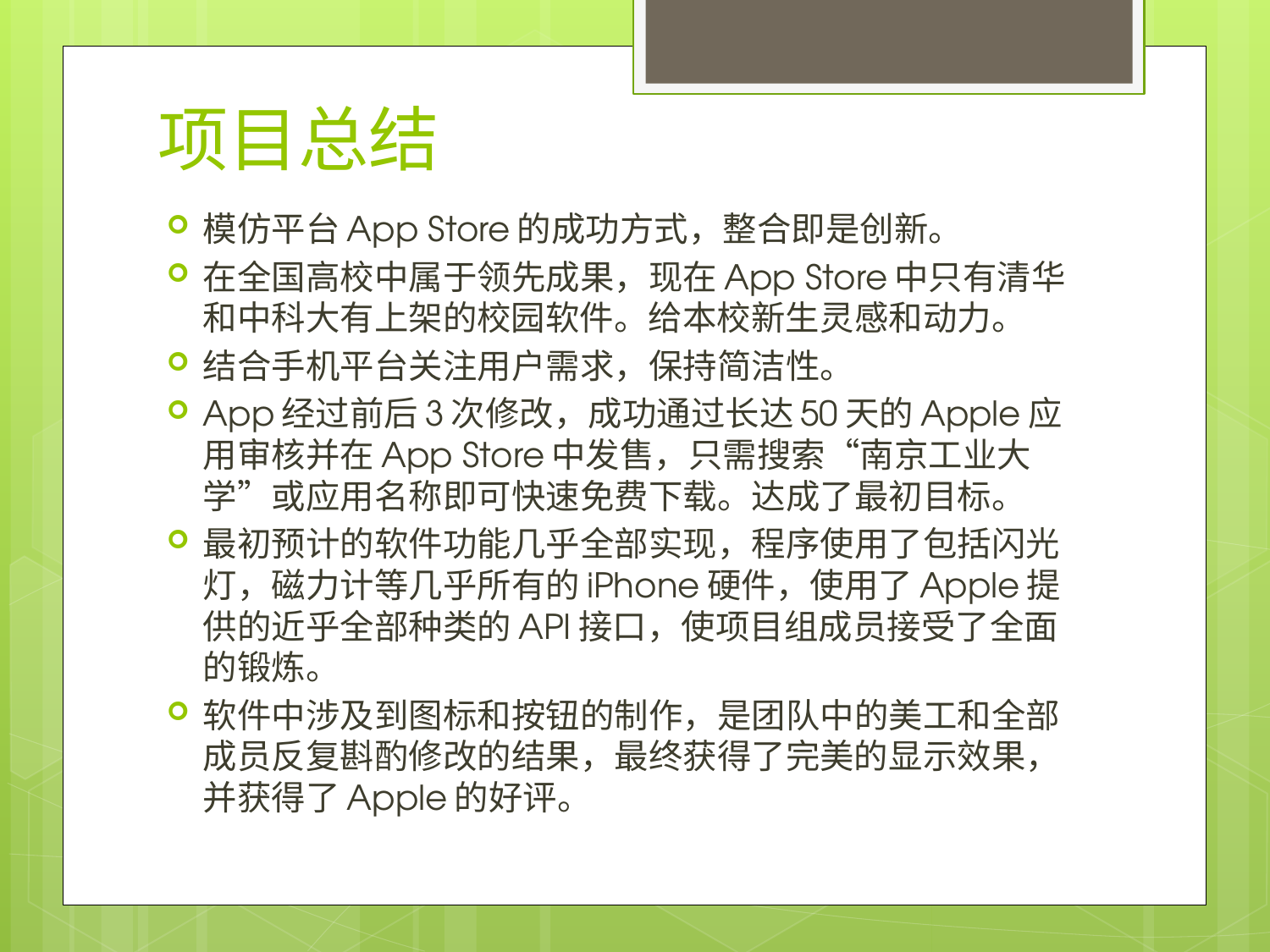

# 项目总结
模仿平台App Store的成功方式，整合即是创新。
在全国高校中属于领先成果，现在App Store中只有清华和中科大有上架的校园软件。给本校新生灵感和动力。
结合手机平台关注用户需求，保持简洁性。
App经过前后3次修改，成功通过长达50天的Apple应用审核并在App Store中发售，只需搜索“南京工业大学”或应用名称即可快速免费下载。达成了最初目标。
最初预计的软件功能几乎全部实现，程序使用了包括闪光灯，磁力计等几乎所有的iPhone硬件，使用了Apple提供的近乎全部种类的API接口，使项目组成员接受了全面的锻炼。
软件中涉及到图标和按钮的制作，是团队中的美工和全部成员反复斟酌修改的结果，最终获得了完美的显示效果，并获得了Apple的好评。